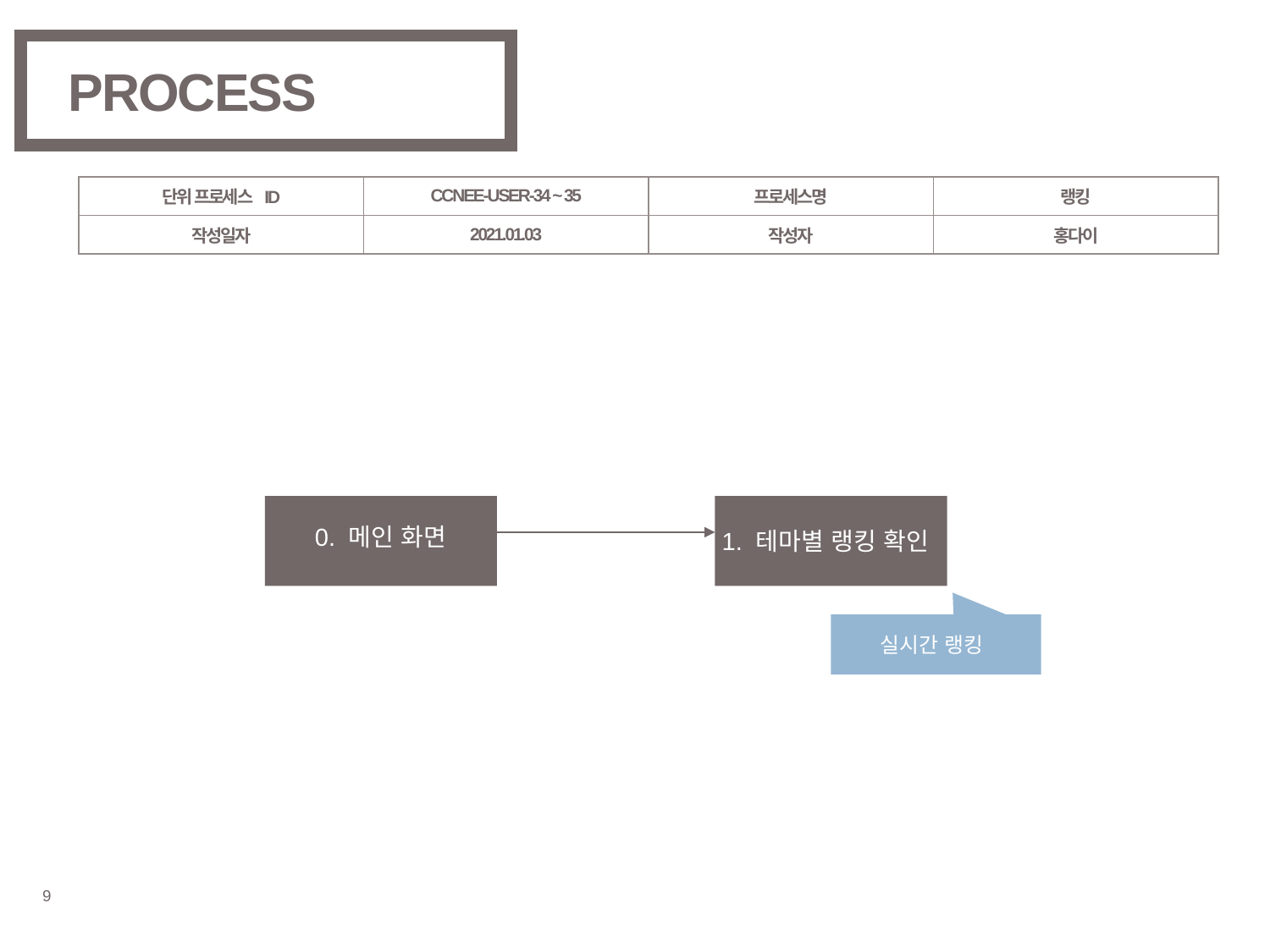

# PROCESS

| 단위 프로세스 ID | CCNEE-USER-34 ~ 35 | 프로세스명 | 랭킹 |
| --- | --- | --- | --- |
| 작성일자 | 2021.01.03 | 작성자 | 홍다이 |

0. 메인 화면
1. 테마별 랭킹 확인

실시간 랭킹